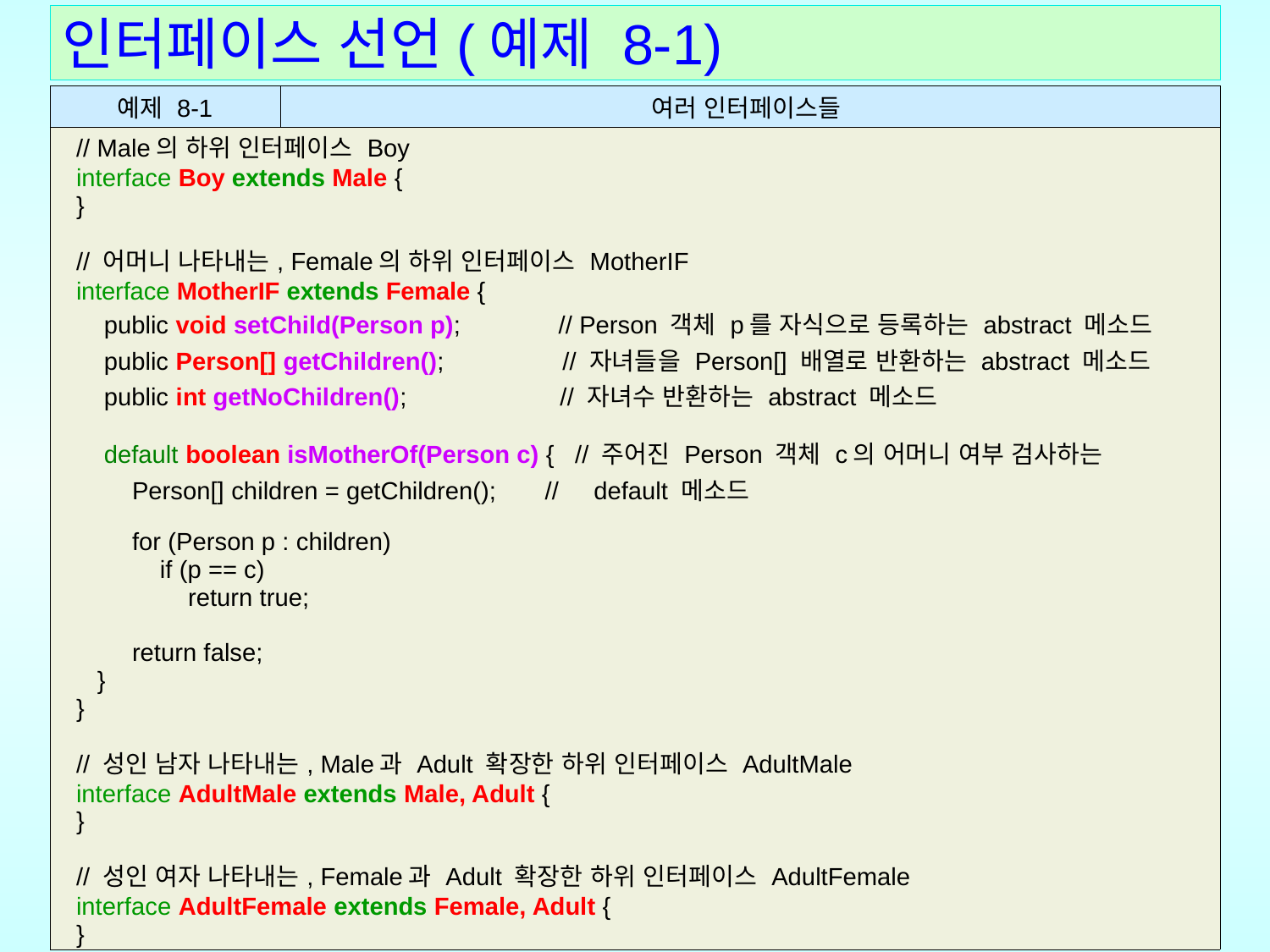

# 인터페이스 선언(예제 8-1)
| 예제 8-1 | 여러 인터페이스들 |
| --- | --- |
| // Male의 하위 인터페이스 Boy interface Boy extends Male { } // 어머니 나타내는, Female의 하위 인터페이스 MotherIF interface MotherIF extends Female { public void setChild(Person p); // Person 객체 p를 자식으로 등록하는 abstract 메소드 public Person[] getChildren(); // 자녀들을 Person[] 배열로 반환하는 abstract 메소드 public int getNoChildren(); // 자녀수 반환하는 abstract 메소드 default boolean isMotherOf(Person c) { // 주어진 Person 객체 c의 어머니 여부 검사하는 Person[] children = getChildren(); // default 메소드 for (Person p : children) if (p == c) return true; return false; } } // 성인 남자 나타내는, Male과 Adult 확장한 하위 인터페이스 AdultMale interface AdultMale extends Male, Adult { } // 성인 여자 나타내는, Female과 Adult 확장한 하위 인터페이스 AdultFemale interface AdultFemale extends Female, Adult { } |  |